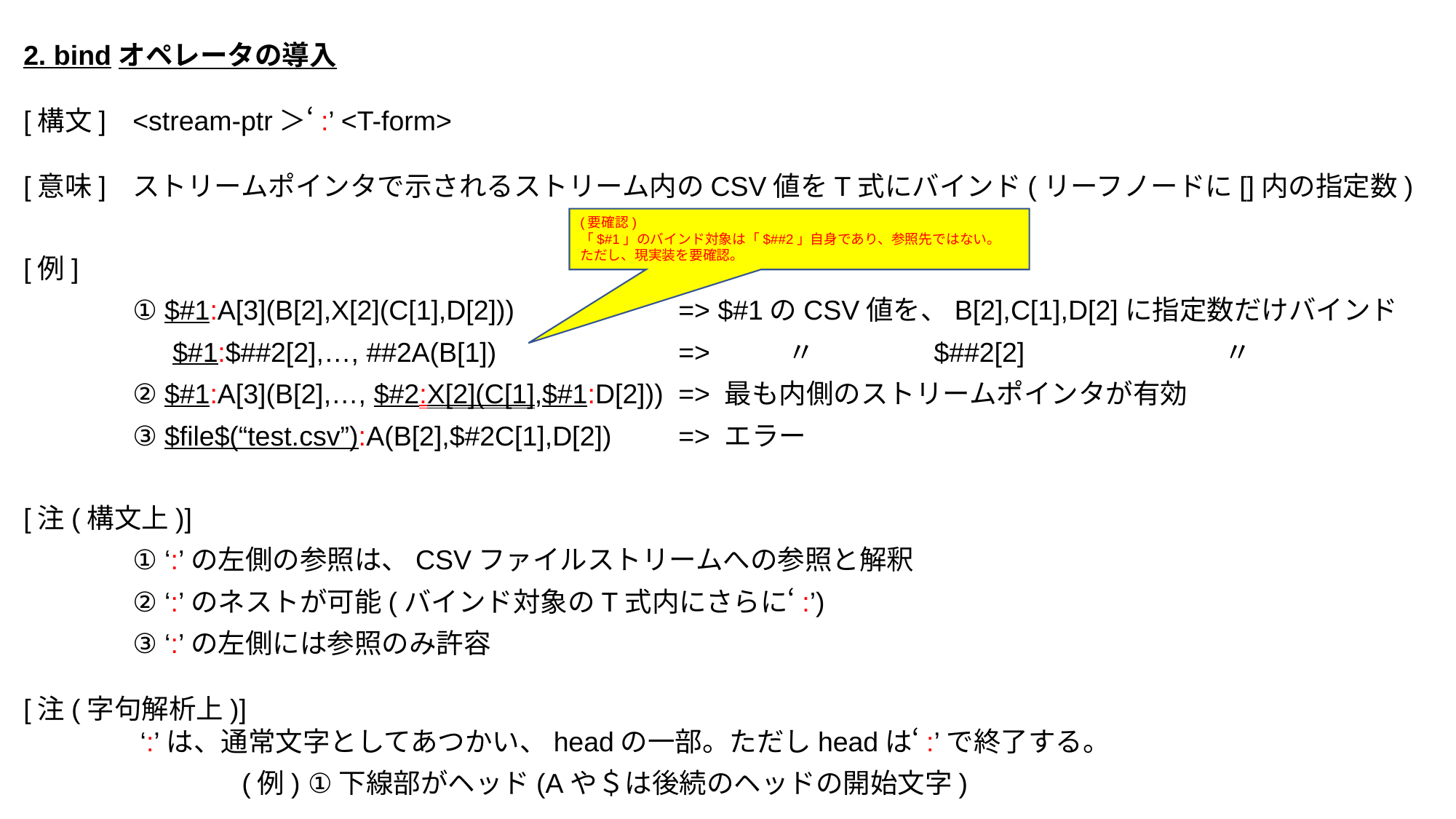

2. bindオペレータの導入

[構文]	<stream-ptr＞‘:’ <T-form>

[意味]	ストリームポインタで示されるストリーム内のCSV値をT式にバインド(リーフノードに[]内の指定数)

[例]
 	① $#1:A[3](B[2],X[2](C[1],D[2]))		=> $#1のCSV値を、B[2],C[1],D[2]に指定数だけバインド
	　 $#1:$##2[2],…, ##2A(B[1])		=> 	〃	     $##2[2]		〃
	② $#1:A[3](B[2],…, $#2:X[2](C[1],$#1:D[2]))	=> 最も内側のストリームポインタが有効
	③ $file$(“test.csv”):A(B[2],$#2C[1],D[2])	=> エラー

[注(構文上)]
	① ‘:’の左側の参照は、CSVファイルストリームへの参照と解釈
	② ‘:’のネストが可能(バインド対象のT式内にさらに‘:’)
	③ ‘:’の左側には参照のみ許容

[注(字句解析上)]
 	 ‘:’は、通常文字としてあつかい、headの一部。ただしheadは‘:’で終了する。
 	(例) ①下線部がヘッド(Aや＄は後続のヘッドの開始文字)
(要確認)
「$#1」のバインド対象は「$##2」自身であり、参照先ではない。
ただし、現実装を要確認。